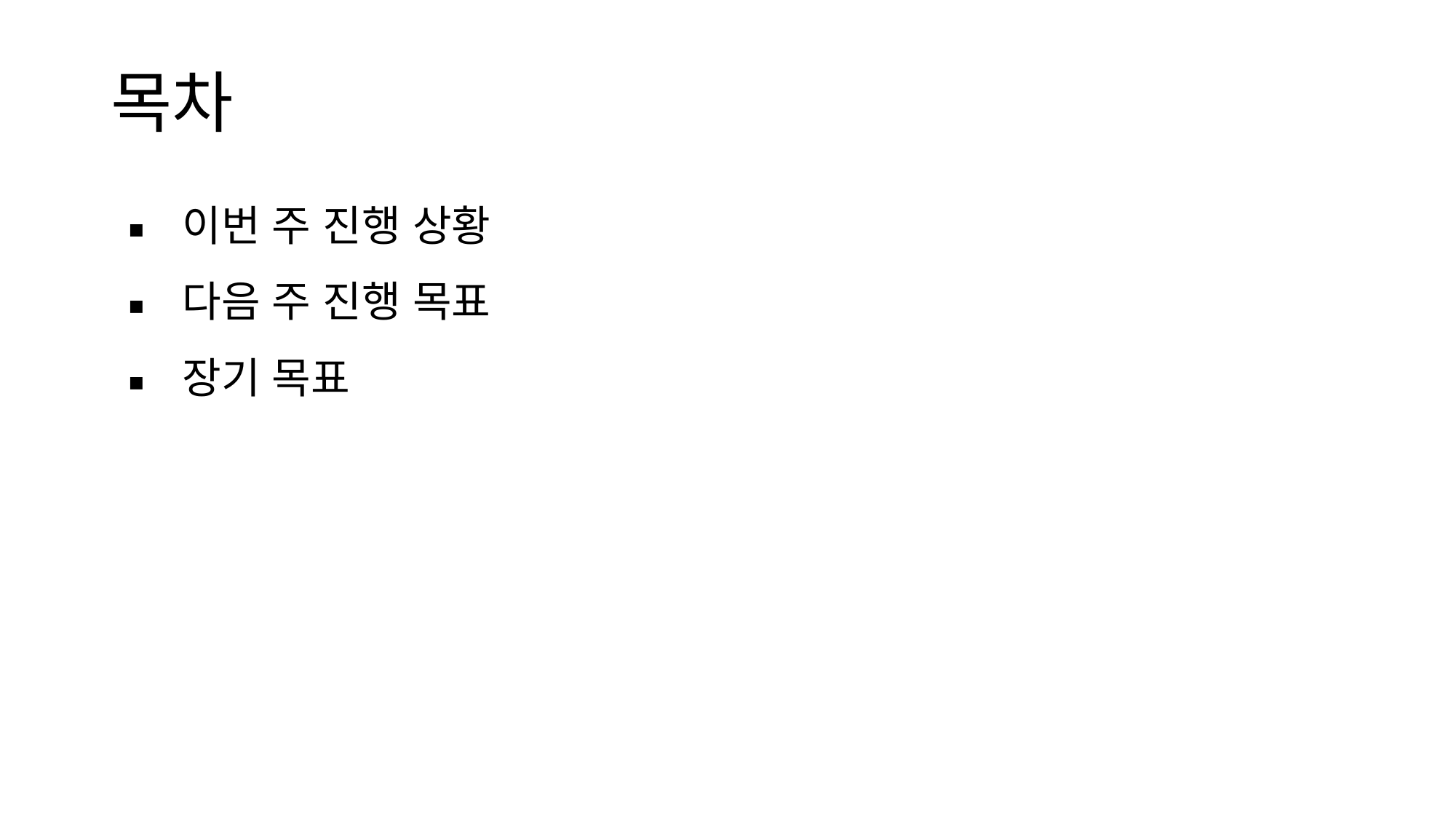

# 목차
이번 주 진행 상황
다음 주 진행 목표
장기 목표